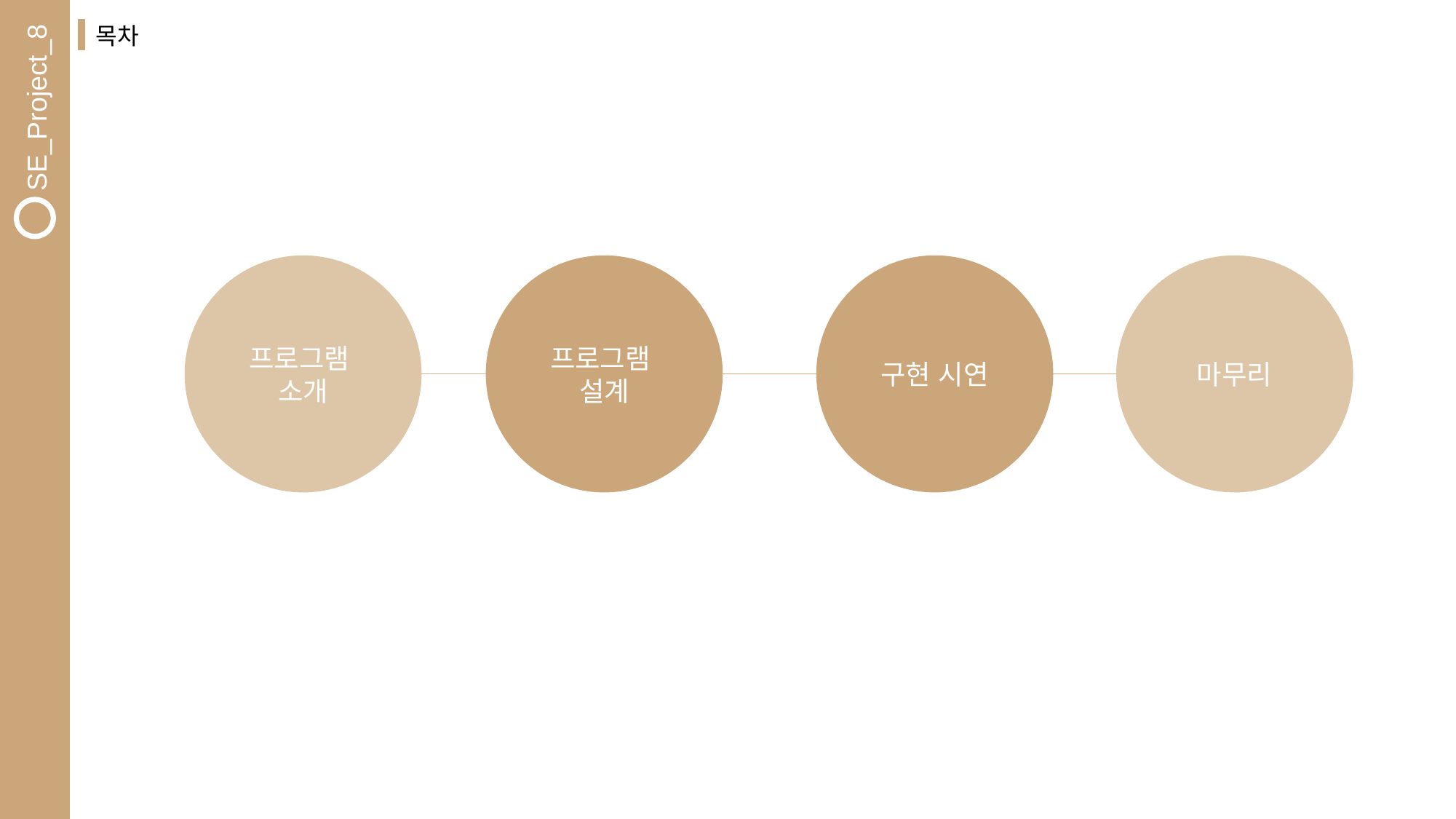

# 목차
프로그램
설계
구현 시연
프로그램
소개
마무리